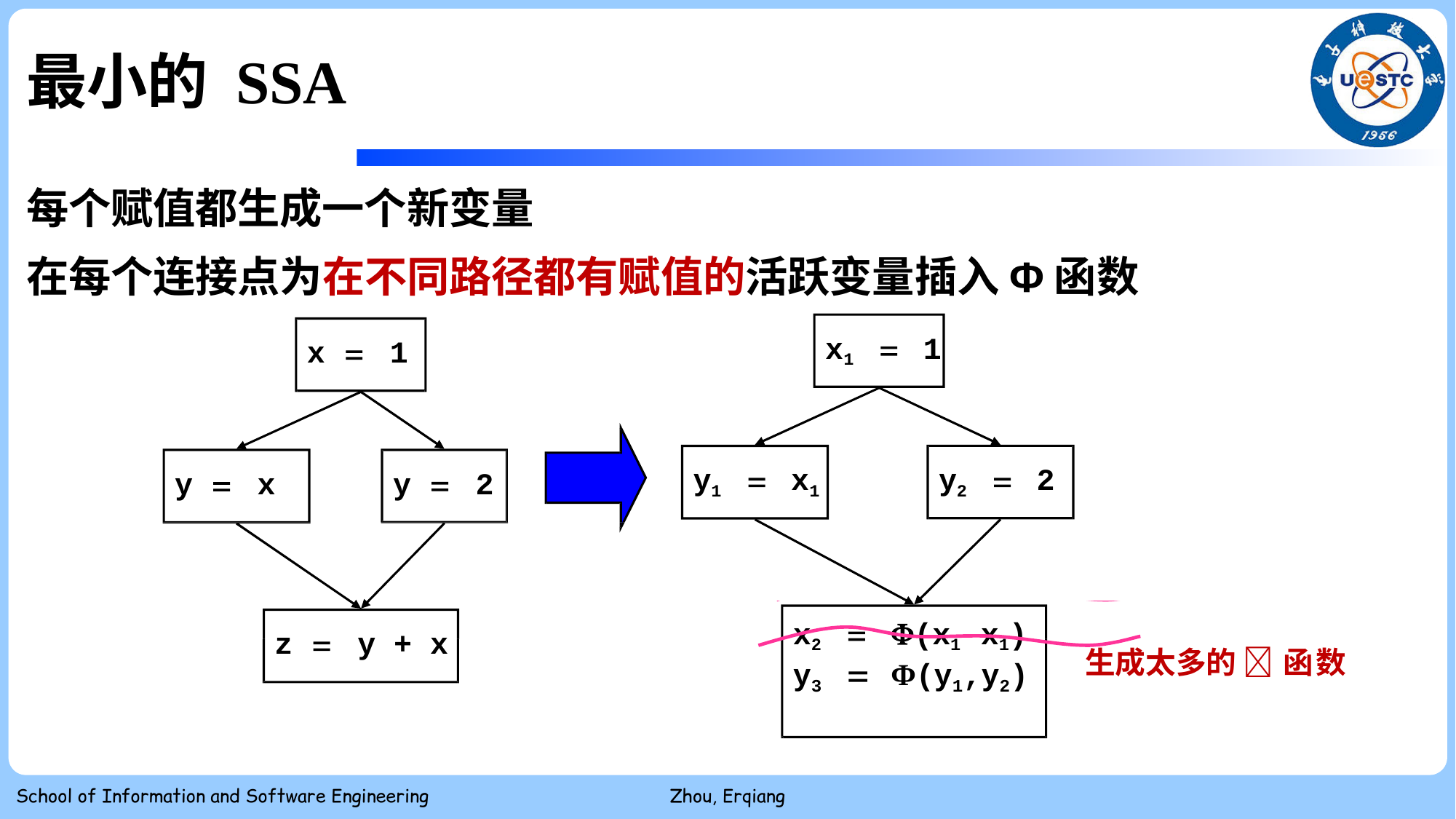

# 最小的 SSA
每个赋值都生成一个新变量
在每个连接点为在不同路径都有赋值的活跃变量插入Φ函数

x1	=	1
x =	1

y2	=	2
y1	=	x1
y =	2
y =	x

x2	=	Φ(x1	x1)
y3	=	Φ(y1,y2)
z =	y + x

生成太多的 Φ 函数
School of Information and Software Engineering
Zhou, Erqiang
73